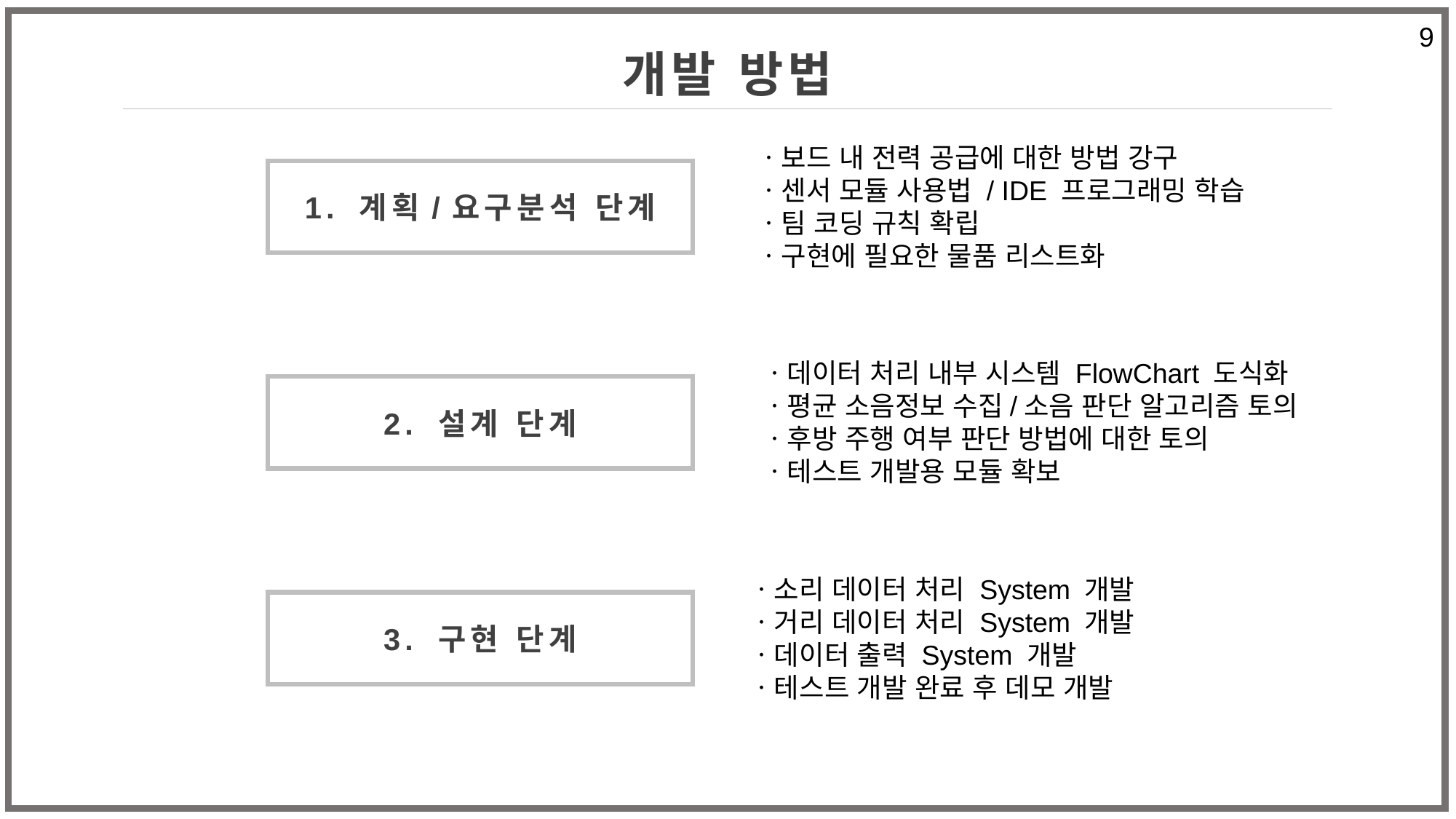

9
개발 방법
ㆍ보드 내 전력 공급에 대한 방법 강구
ㆍ센서 모듈 사용법 / IDE 프로그래밍 학습
ㆍ팀 코딩 규칙 확립
ㆍ구현에 필요한 물품 리스트화
1. 계획/요구분석 단계
ㆍ데이터 처리 내부 시스템 FlowChart 도식화
ㆍ평균 소음정보 수집/소음 판단 알고리즘 토의
ㆍ후방 주행 여부 판단 방법에 대한 토의
ㆍ테스트 개발용 모듈 확보
2. 설계 단계
ㆍ소리 데이터 처리 System 개발
ㆍ거리 데이터 처리 System 개발
ㆍ데이터 출력 System 개발
ㆍ테스트 개발 완료 후 데모 개발
3. 구현 단계